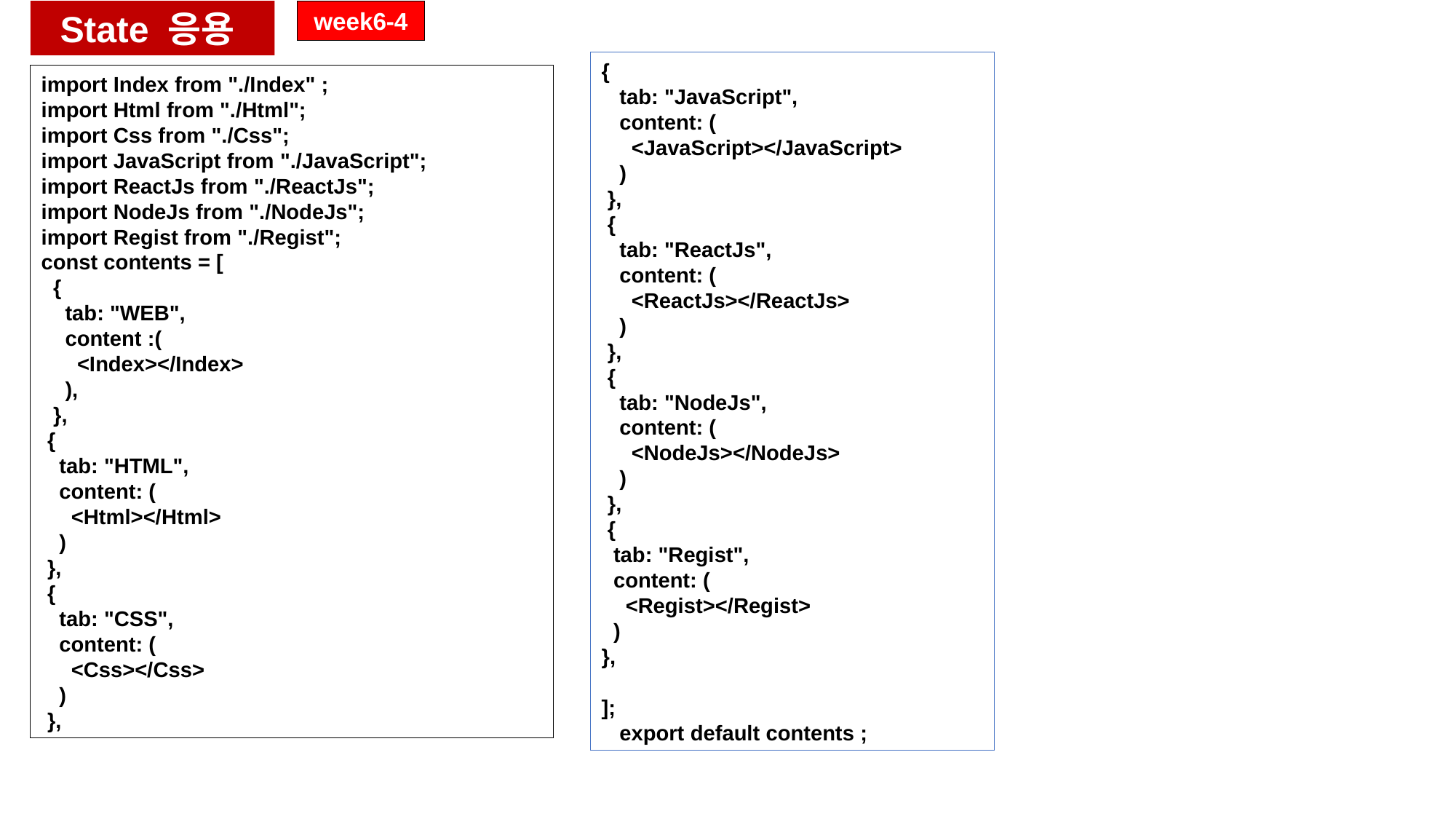

week6-4
State 응용
{
   tab: "JavaScript",
   content: (
     <JavaScript></JavaScript>
   )
 },
 {
   tab: "ReactJs",
   content: (
     <ReactJs></ReactJs>
   )
 },
 {
   tab: "NodeJs",
   content: (
     <NodeJs></NodeJs>
   )
 },
 {
  tab: "Regist",
  content: (
    <Regist></Regist>
  )
},

];
   export default contents ;
import Index from "./Index" ;
import Html from "./Html";
import Css from "./Css";
import JavaScript from "./JavaScript";
import ReactJs from "./ReactJs";
import NodeJs from "./NodeJs";
import Regist from "./Regist";
const contents = [
  {
    tab: "WEB",
    content :(
      <Index></Index>
    ),
  },
 {
   tab: "HTML",
   content: (
     <Html></Html>
   )
 },
 {
   tab: "CSS",
   content: (
     <Css></Css>
   )
 },